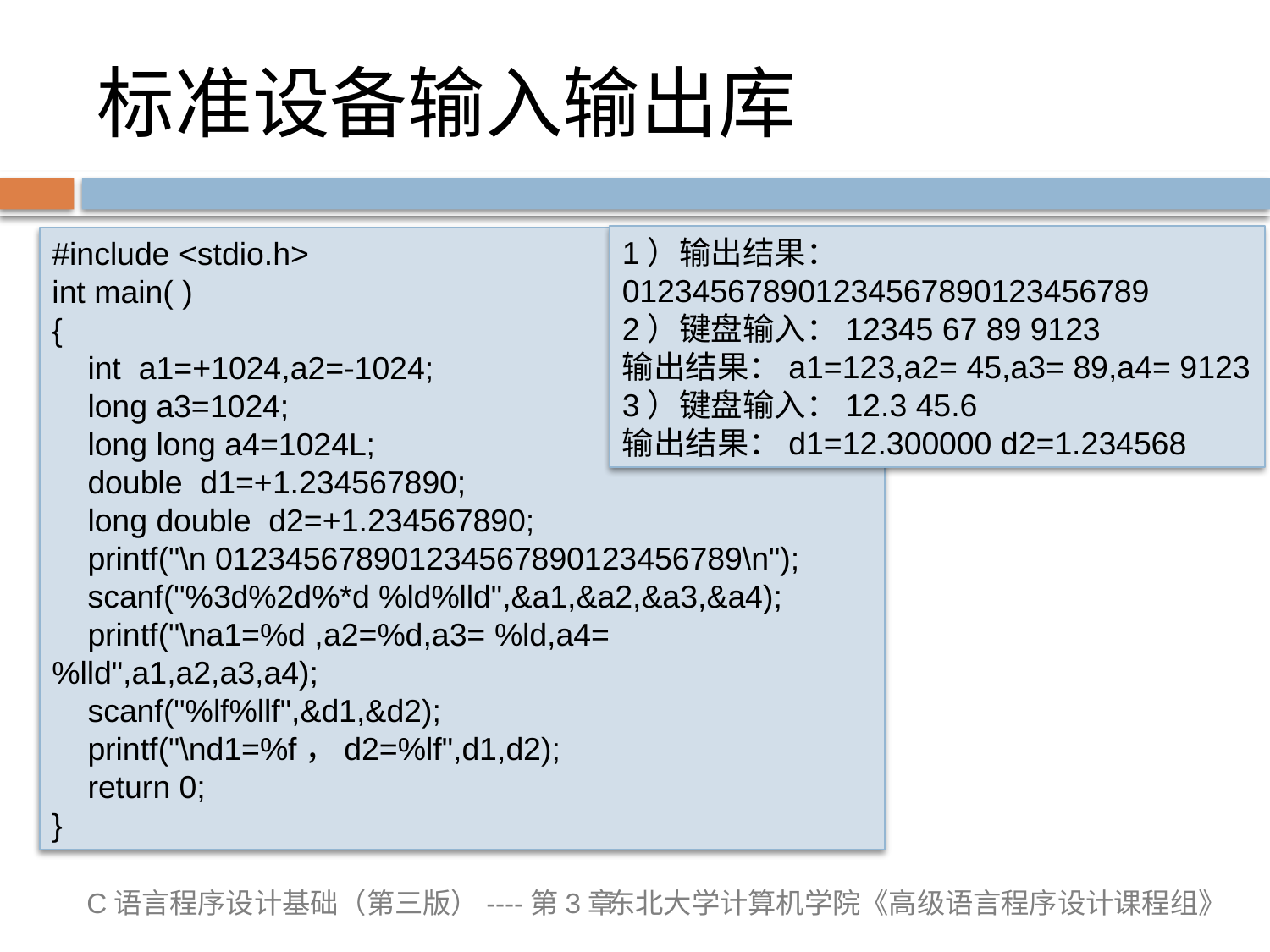

# 标准设备输入输出库
例3-13编写程序，按输入格式要求输入数据并输出。
。
1）输出结果：012345678901234567890123456789
2）键盘输入：12345 67 89 9123
输出结果：a1=123,a2= 45,a3= 89,a4= 9123
3）键盘输入：12.3 45.6
输出结果：d1=12.300000 d2=1.234568
#include <stdio.h>
int main( )
{
    int  a1=+1024,a2=-1024;
    long a3=1024;
    long long a4=1024L;
    double  d1=+1.234567890;
    long double  d2=+1.234567890;
    printf("\n 012345678901234567890123456789\n");
    scanf("%3d%2d%*d %ld%lld",&a1,&a2,&a3,&a4);
    printf("\na1=%d ,a2=%d,a3= %ld,a4= %lld",a1,a2,a3,a4);
    scanf("%lf%llf",&d1,&d2);
    printf("\nd1=%f，d2=%lf",d1,d2);
    return 0;
}